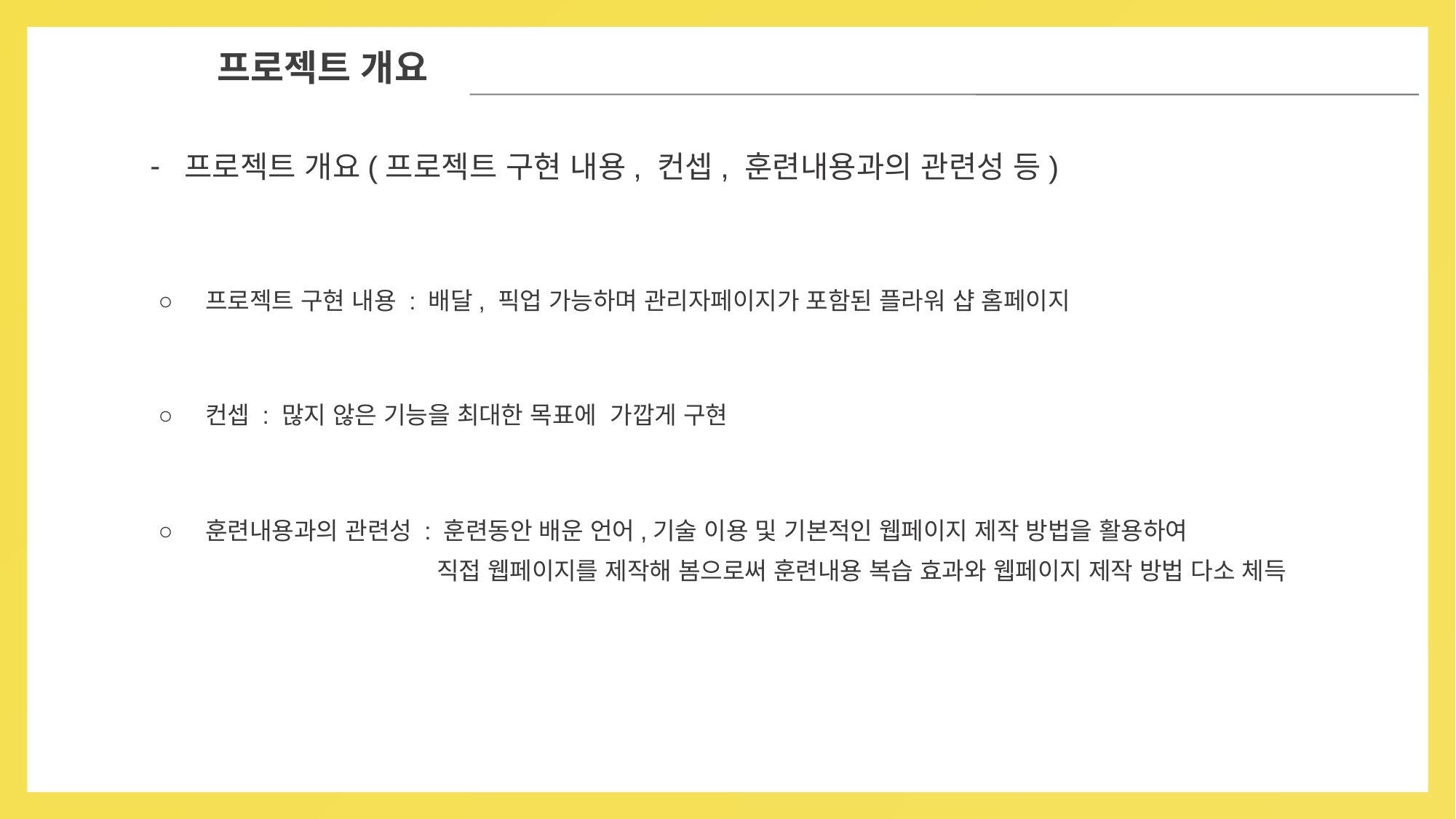

01-2

프로젝트 개요
프로젝트 개요(프로젝트 구현 내용, 컨셉, 훈련내용과의 관련성 등)

○    프로젝트 구현 내용 : 배달, 픽업 가능하며 관리자페이지가 포함된 플라워 샵 홈페이지
○    컨셉 : 많지 않은 기능을 최대한 목표에  가깝게 구현
○    훈련내용과의 관련성 : 훈련동안 배운 언어,기술 이용 및 기본적인 웹페이지 제작 방법을 활용하여

  			   직접 웹페이지를 제작해 봄으로써 훈련내용 복습 효과와 웹페이지 제작 방법 다소 체득